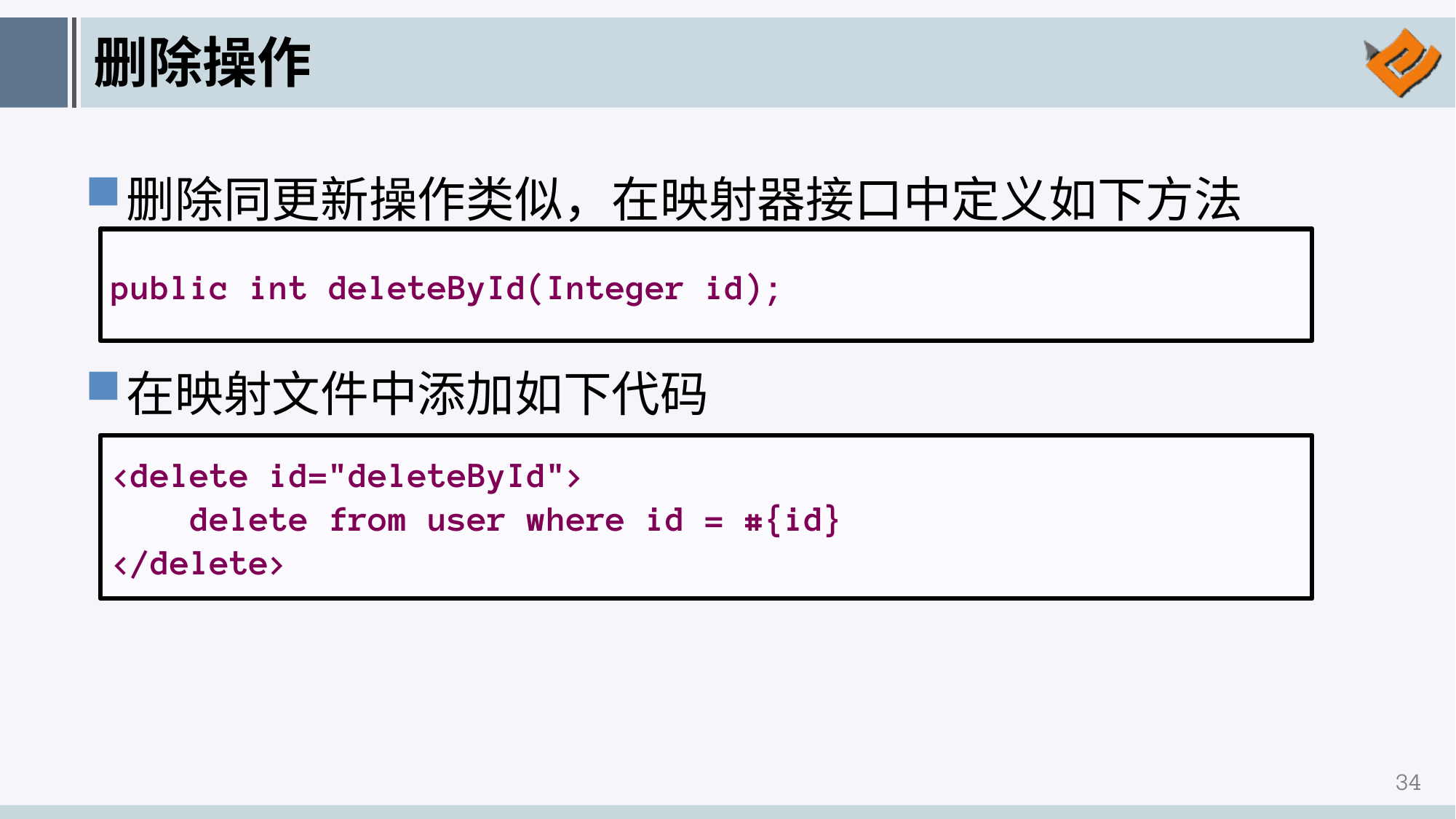

# 删除操作
删除同更新操作类似，在映射器接口中定义如下方法

在映射文件中添加如下代码

public int deleteById(Integer id);
<delete id="deleteById">
    delete from user where id = #{id}
</delete>